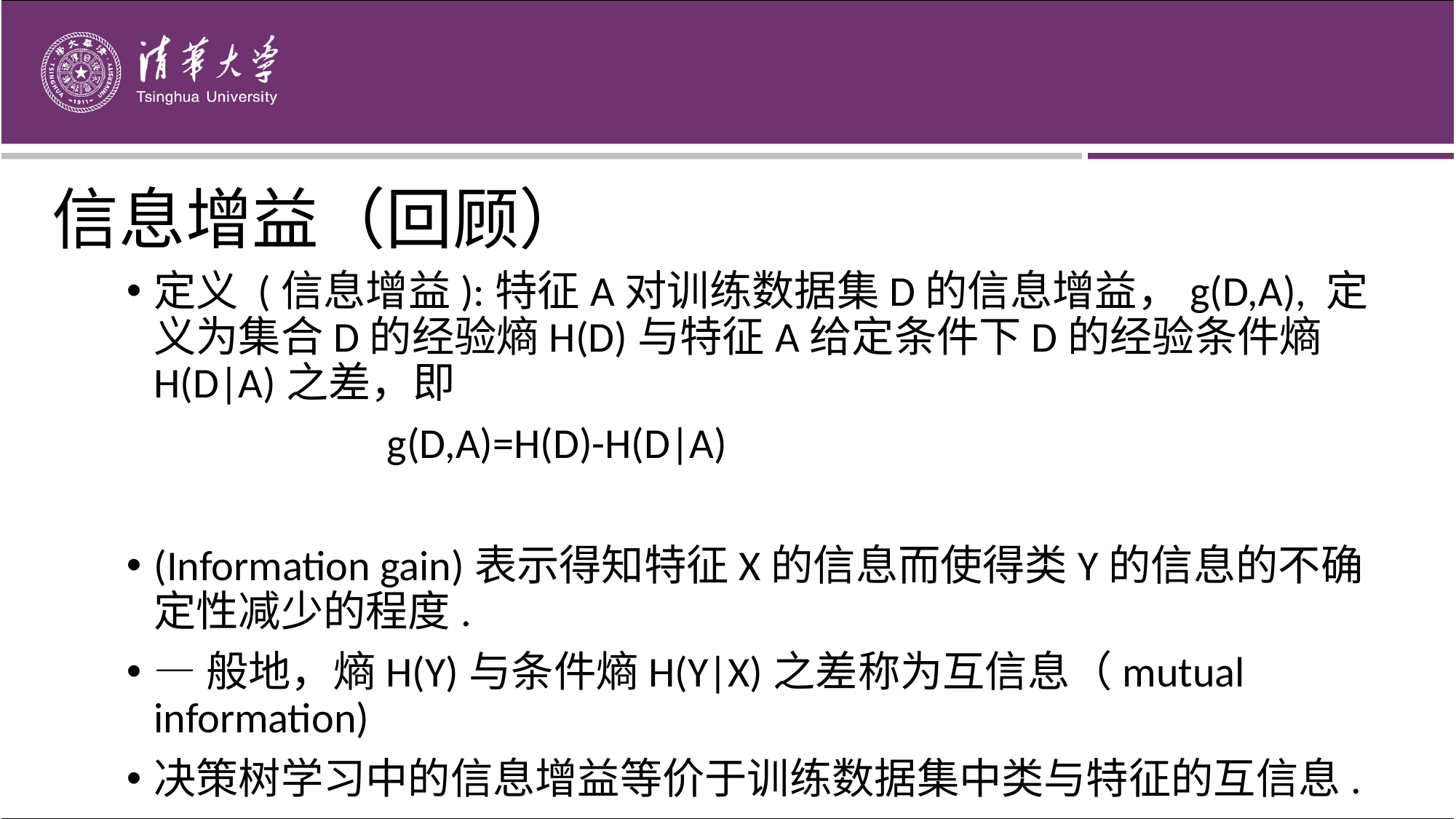

信息增益（回顾）
定义 (信息增益):特征A对训练数据集D的信息增益，g(D,A), 定义为集合D的经验熵H(D)与特征A给定条件下D的经验条件熵H(D|A)之差，即
                           g(D,A)=H(D)-H(D|A)

(Information gain)表示得知特征X的信息而使得类Y的信息的不确定性减少的程度.
—般地，熵H(Y)与条件熵H(Y|X)之差称为互信息（mutual information)
决策树学习中的信息增益等价于训练数据集中类与特征的互信息.